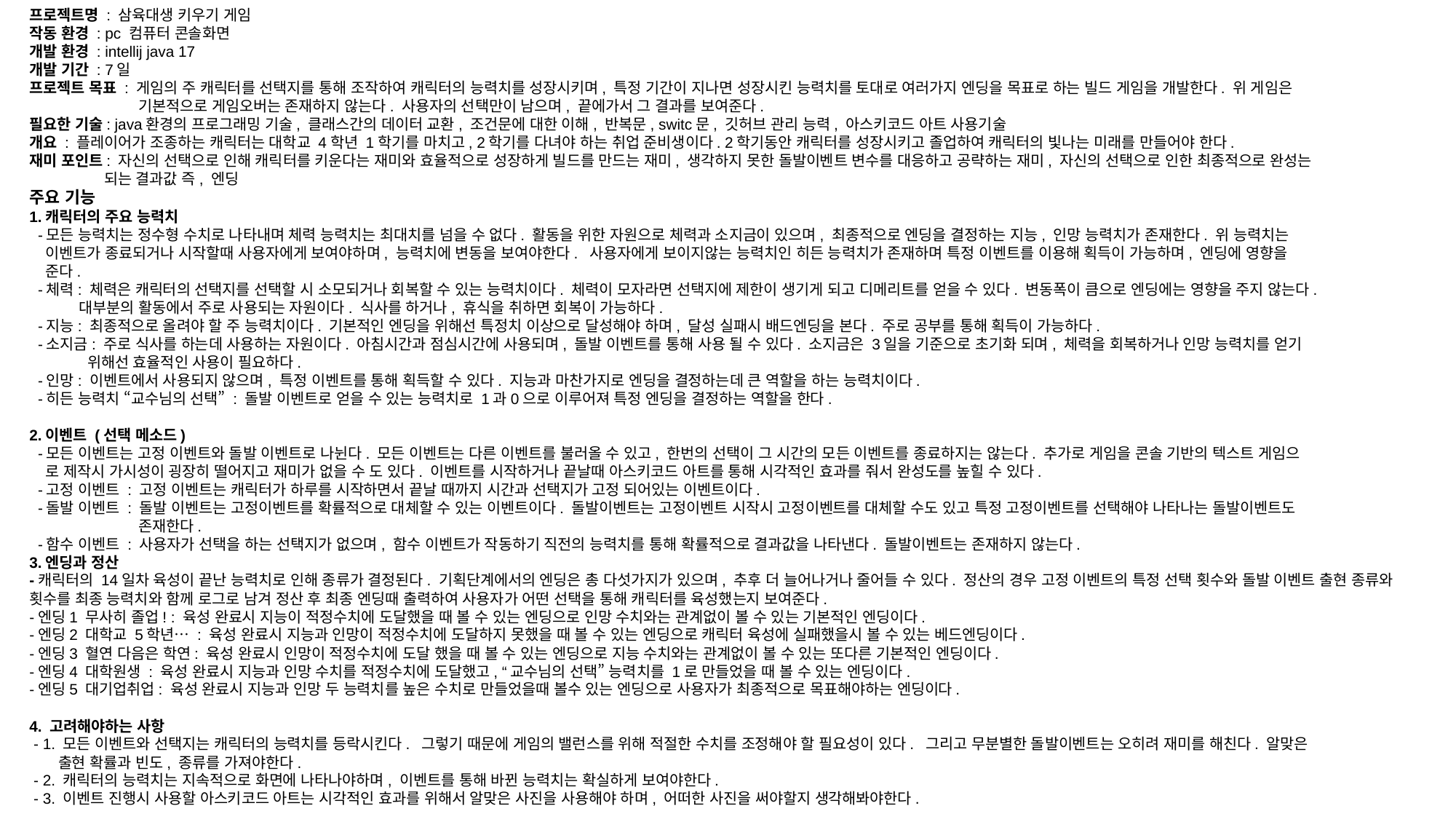

프로젝트명 : 삼육대생 키우기 게임
작동 환경 : pc 컴퓨터 콘솔화면
개발 환경 : intellij java 17
개발 기간 : 7일
프로젝트 목표 : 게임의 주 캐릭터를 선택지를 통해 조작하여 캐릭터의 능력치를 성장시키며, 특정 기간이 지나면 성장시킨 능력치를 토대로 여러가지 엔딩을 목표로 하는 빌드 게임을 개발한다. 위 게임은
	기본적으로 게임오버는 존재하지 않는다. 사용자의 선택만이 남으며, 끝에가서 그 결과를 보여준다.
필요한 기술: java환경의 프로그래밍 기술, 클래스간의 데이터 교환, 조건문에 대한 이해, 반복문, switc문, 깃허브 관리 능력, 아스키코드 아트 사용기술
개요 : 플레이어가 조종하는 캐릭터는 대학교 4학년 1학기를 마치고, 2학기를 다녀야 하는 취업 준비생이다. 2학기동안 캐릭터를 성장시키고 졸업하여 캐릭터의 빛나는 미래를 만들어야 한다.
재미 포인트: 자신의 선택으로 인해 캐릭터를 키운다는 재미와 효율적으로 성장하게 빌드를 만드는 재미, 생각하지 못한 돌발이벤트 변수를 대응하고 공략하는 재미, 자신의 선택으로 인한 최종적으로 완성는
                 되는 결과값 즉, 엔딩
주요 기능
1.캐릭터의 주요 능력치
  -모든 능력치는 정수형 수치로 나타내며 체력 능력치는 최대치를 넘을 수 없다. 활동을 위한 자원으로 체력과 소지금이 있으며, 최종적으로 엔딩을 결정하는 지능, 인망 능력치가 존재한다. 위 능력치는
   이벤트가 종료되거나 시작할때 사용자에게 보여야하며, 능력치에 변동을 보여야한다.  사용자에게 보이지않는 능력치인 히든 능력치가 존재하며 특정 이벤트를 이용해 획득이 가능하며, 엔딩에 영향을
   준다.
  -체력: 체력은 캐릭터의 선택지를 선택할 시 소모되거나 회복할 수 있는 능력치이다. 체력이 모자라면 선택지에 제한이 생기게 되고 디메리트를 얻을 수 있다. 변동폭이 큼으로 엔딩에는 영향을 주지 않는다.
           대부분의 활동에서 주로 사용되는 자원이다. 식사를 하거나, 휴식을 취하면 회복이 가능하다.
  -지능: 최종적으로 올려야 할 주 능력치이다. 기본적인 엔딩을 위해선 특정치 이상으로 달성해야 하며, 달성 실패시 배드엔딩을 본다. 주로 공부를 통해 획득이 가능하다.
  -소지금: 주로 식사를 하는데 사용하는 자원이다. 아침시간과 점심시간에 사용되며, 돌발 이벤트를 통해 사용 될 수 있다. 소지금은 3일을 기준으로 초기화 되며, 체력을 회복하거나 인망 능력치를 얻기
             위해선 효율적인 사용이 필요하다.
  -인망: 이벤트에서 사용되지 않으며, 특정 이벤트를 통해 획득할 수 있다. 지능과 마찬가지로 엔딩을 결정하는데 큰 역할을 하는 능력치이다.
  -히든 능력치 “교수님의 선택” : 돌발 이벤트로 얻을 수 있는 능력치로 1과0으로 이루어져 특정 엔딩을 결정하는 역할을 한다.

2.이벤트 (선택 메소드)
  -모든 이벤트는 고정 이벤트와 돌발 이벤트로 나뉜다. 모든 이벤트는 다른 이벤트를 불러올 수 있고, 한번의 선택이 그 시간의 모든 이벤트를 종료하지는 않는다. 추가로 게임을 콘솔 기반의 텍스트 게임으
   로 제작시 가시성이 굉장히 떨어지고 재미가 없을 수 도 있다. 이벤트를 시작하거나 끝날때 아스키코드 아트를 통해 시각적인 효과를 줘서 완성도를 높힐 수 있다.
  -고정 이벤트 : 고정 이벤트는 캐릭터가 하루를 시작하면서 끝날 때까지 시간과 선택지가 고정 되어있는 이벤트이다.
  -돌발 이벤트 : 돌발 이벤트는 고정이벤트를 확률적으로 대체할 수 있는 이벤트이다. 돌발이벤트는 고정이벤트 시작시 고정이벤트를 대체할 수도 있고 특정 고정이벤트를 선택해야 나타나는 돌발이벤트도
  	존재한다.
  -함수 이벤트 : 사용자가 선택을 하는 선택지가 없으며, 함수 이벤트가 작동하기 직전의 능력치를 통해 확률적으로 결과값을 나타낸다. 돌발이벤트는 존재하지 않는다.
3.엔딩과 정산
-캐릭터의 14일차 육성이 끝난 능력치로 인해 종류가 결정된다. 기획단계에서의 엔딩은 총 다섯가지가 있으며, 추후 더 늘어나거나 줄어들 수 있다. 정산의 경우 고정 이벤트의 특정 선택 횟수와 돌발 이벤트 출현 종류와 횟수를 최종 능력치와 함께 로그로 남겨 정산 후 최종 엔딩때 출력하여 사용자가 어떤 선택을 통해 캐릭터를 육성했는지 보여준다.
-엔딩1 무사히 졸업! : 육성 완료시 지능이 적정수치에 도달했을 때 볼 수 있는 엔딩으로 인망 수치와는 관계없이 볼 수 있는 기본적인 엔딩이다.
-엔딩2 대학교 5학년… : 육성 완료시 지능과 인망이 적정수치에 도달하지 못했을 때 볼 수 있는 엔딩으로 캐릭터 육성에 실패했을시 볼 수 있는 베드엔딩이다.
-엔딩3 혈연 다음은 학연: 육성 완료시 인망이 적정수치에 도달 했을 때 볼 수 있는 엔딩으로 지능 수치와는 관계없이 볼 수 있는 또다른 기본적인 엔딩이다.
-엔딩4 대학원생 : 육성 완료시 지능과 인망 수치를 적정수치에 도달했고, “교수님의 선택” 능력치를 1로 만들었을 때 볼 수 있는 엔딩이다.
-엔딩5 대기업취업: 육성 완료시 지능과 인망 두 능력치를 높은 수치로 만들었을때 볼수 있는 엔딩으로 사용자가 최종적으로 목표해야하는 엔딩이다.

4. 고려해야하는 사항
 - 1. 모든 이벤트와 선택지는 캐릭터의 능력치를 등락시킨다.  그렇기 때문에 게임의 밸런스를 위해 적절한 수치를 조정해야 할 필요성이 있다.  그리고 무분별한 돌발이벤트는 오히려 재미를 해친다. 알맞은
      출현 확률과 빈도, 종류를 가져야한다.
 - 2. 캐릭터의 능력치는 지속적으로 화면에 나타나야하며, 이벤트를 통해 바뀐 능력치는 확실하게 보여야한다.
 - 3. 이벤트 진행시 사용할 아스키코드 아트는 시각적인 효과를 위해서 알맞은 사진을 사용해야 하며, 어떠한 사진을 써야할지 생각해봐야한다.